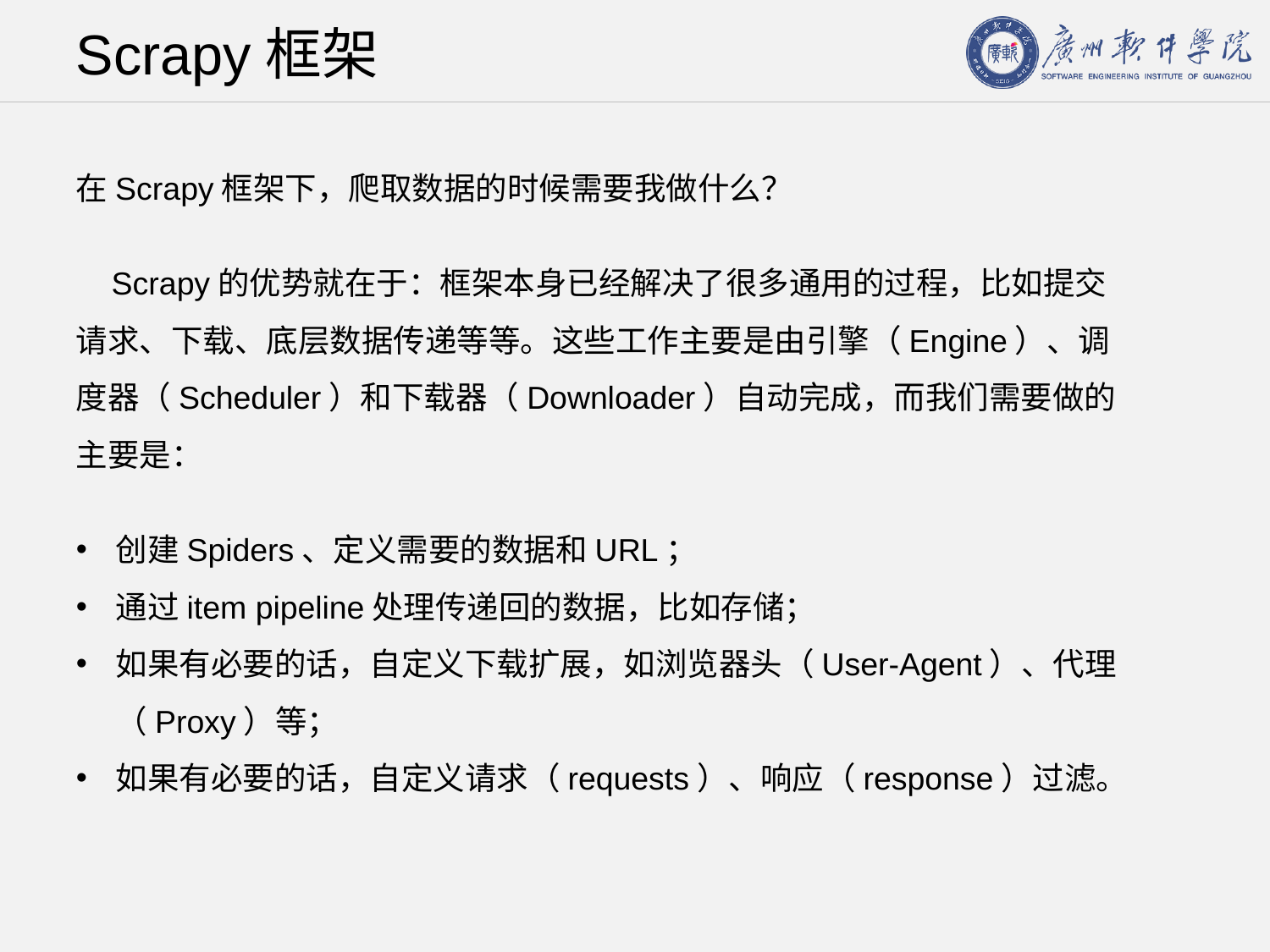

# Scrapy框架
在Scrapy框架下，爬取数据的时候需要我做什么？

    Scrapy的优势就在于：框架本身已经解决了很多通用的过程，比如提交请求、下载、底层数据传递等等。这些工作主要是由引擎（Engine）、调度器（Scheduler）和下载器（Downloader）自动完成，而我们需要做的主要是：

创建Spiders、定义需要的数据和URL；
通过item pipeline处理传递回的数据，比如存储；
如果有必要的话，自定义下载扩展，如浏览器头（User-Agent）、代理（Proxy）等；
如果有必要的话，自定义请求（requests）、响应（response）过滤。